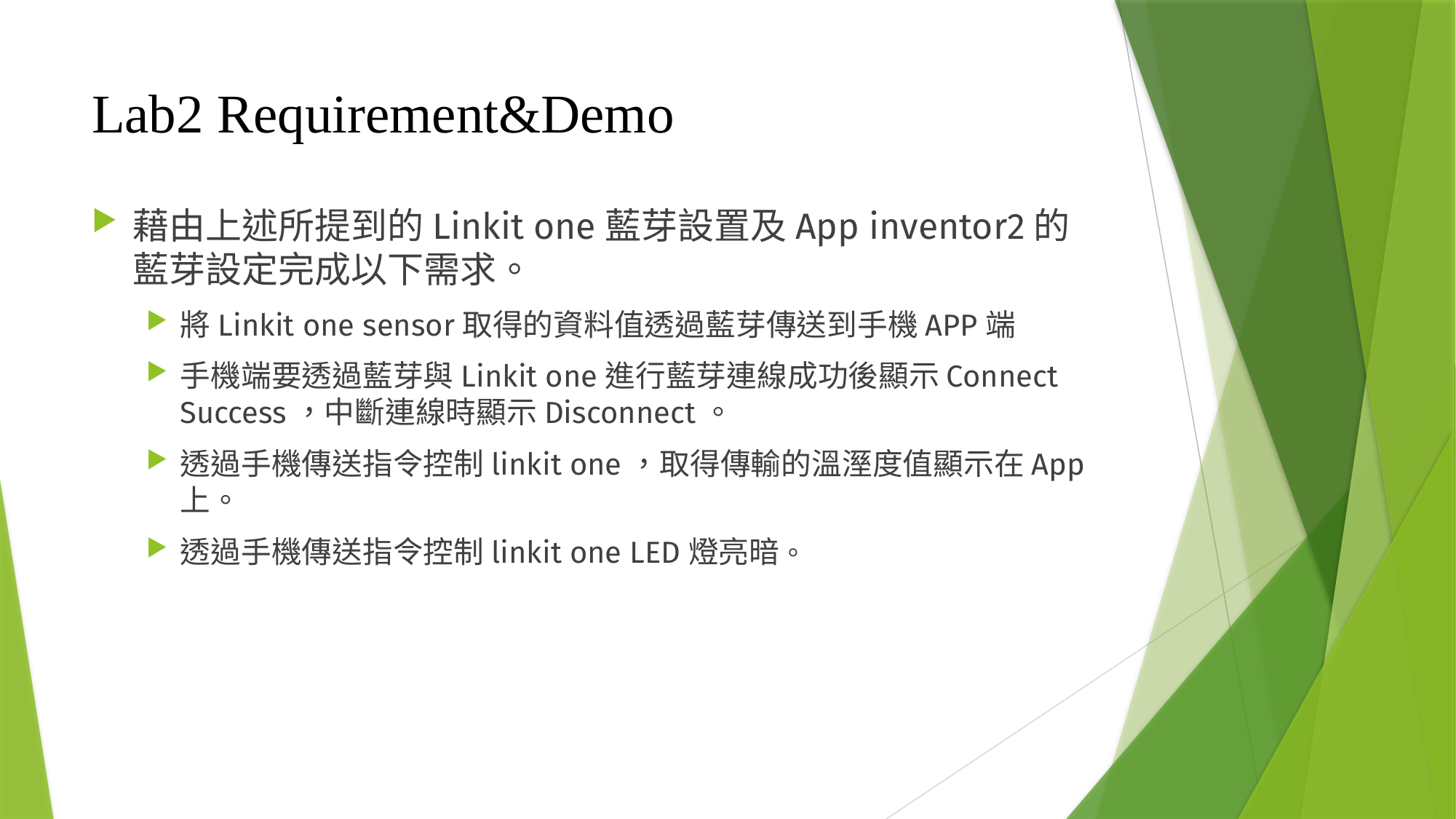

# Lab2 Requirement&Demo
藉由上述所提到的Linkit one藍芽設置及App inventor2的藍芽設定完成以下需求。
將Linkit one sensor取得的資料值透過藍芽傳送到手機APP端
手機端要透過藍芽與Linkit one進行藍芽連線成功後顯示Connect Success，中斷連線時顯示Disconnect。
透過手機傳送指令控制linkit one，取得傳輸的溫溼度值顯示在App上。
透過手機傳送指令控制linkit one LED燈亮暗。